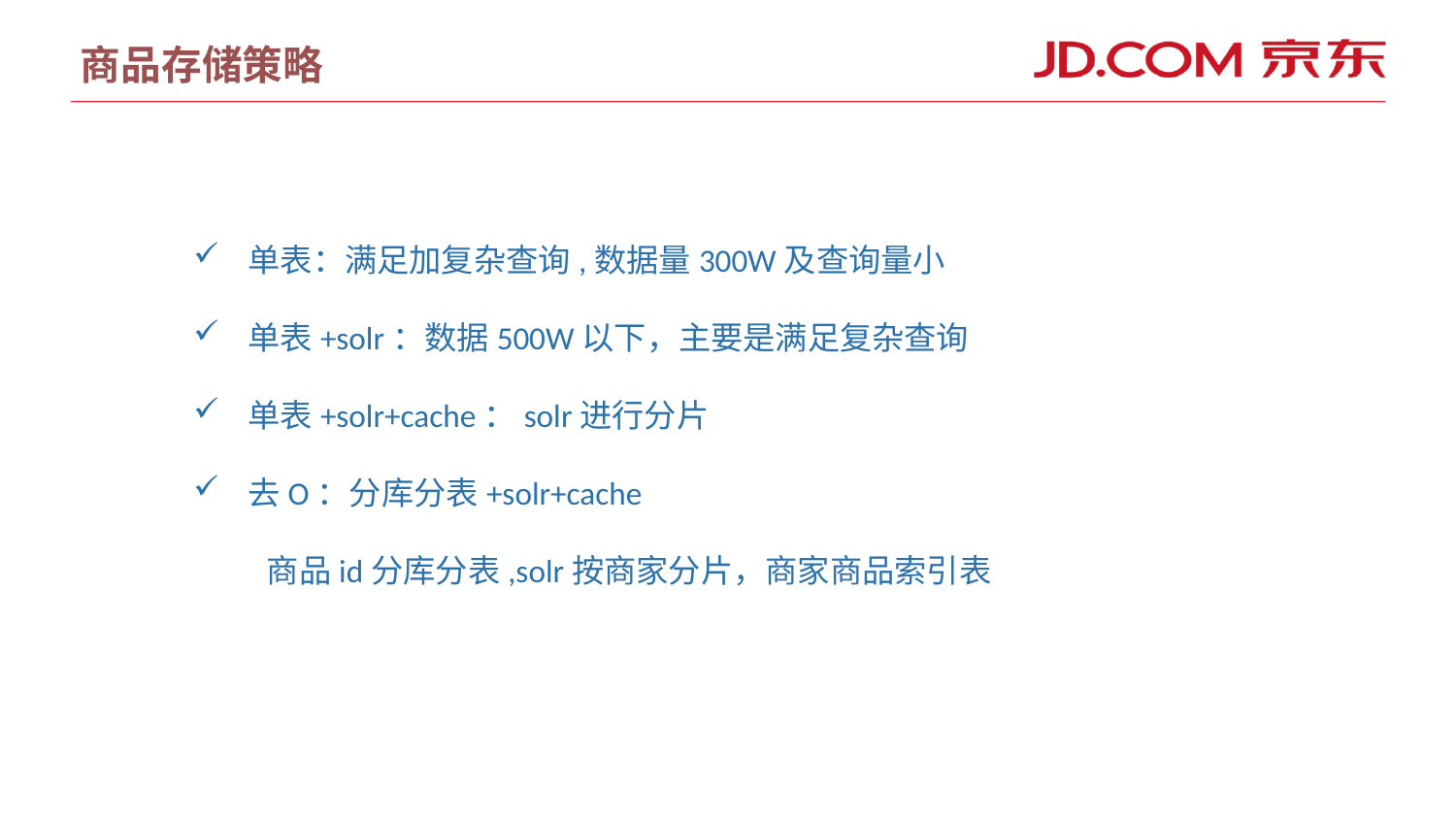

商品存储策略
单表：满足加复杂查询,数据量300W及查询量小
单表+solr：数据500W以下，主要是满足复杂查询
单表+solr+cache：solr进行分片
去O：分库分表+solr+cache
         商品id分库分表,solr按商家分片，商家商品索引表